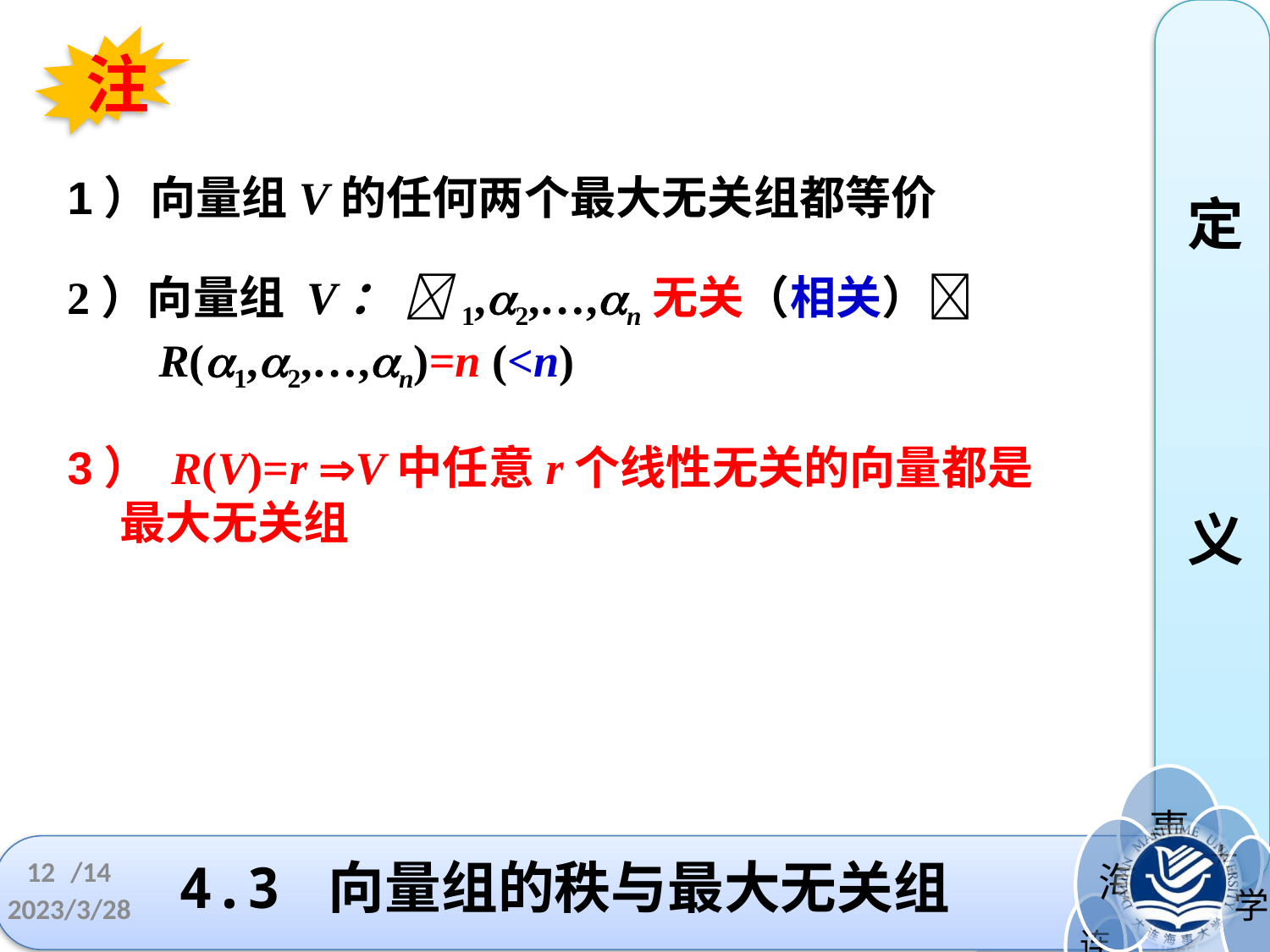

定

义
注
1）向量组V的任何两个最大无关组都等价
2）向量组 V： α1,α2,…,αn无关（相关）⇔
        R(α1,α2,…,αn)=n (<n)
3） R(V)=r ⇒V中任意r个线性无关的向量都是
    最大无关组
12
# 4.3 向量组的秩与最大无关组
/14
2023/3/28